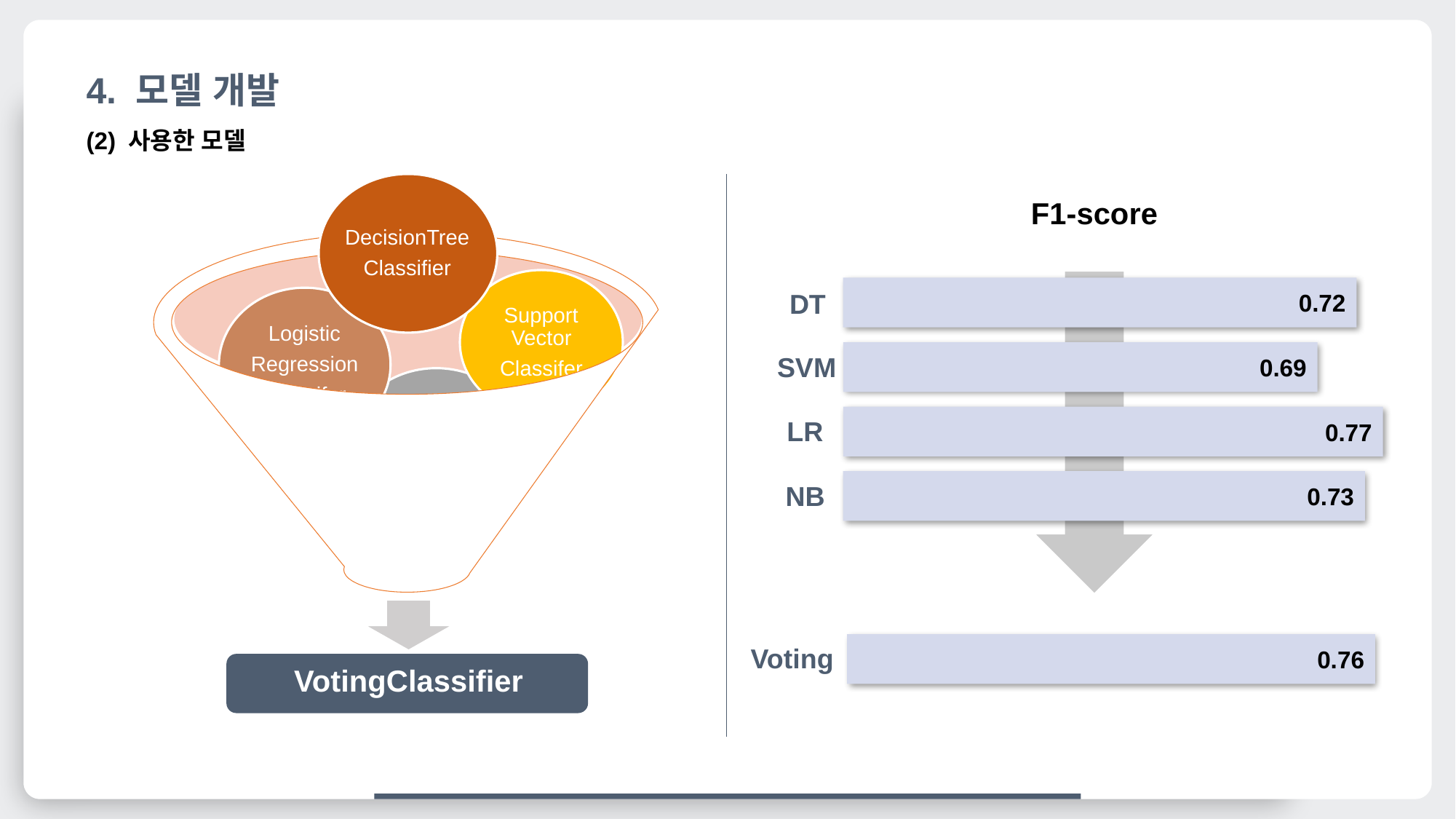

4. 모델 개발
(2) 사용한 모델

DecisionTree
Classifier
F1-score

Support Vector
Classifer

0.72
DT
0.69
SVM
0.77
LR
0.73
NB
Logistic
Regression
Classifer
BernoulliNaïveBayes
Classifer

0.76
Voting
VotingClassifier